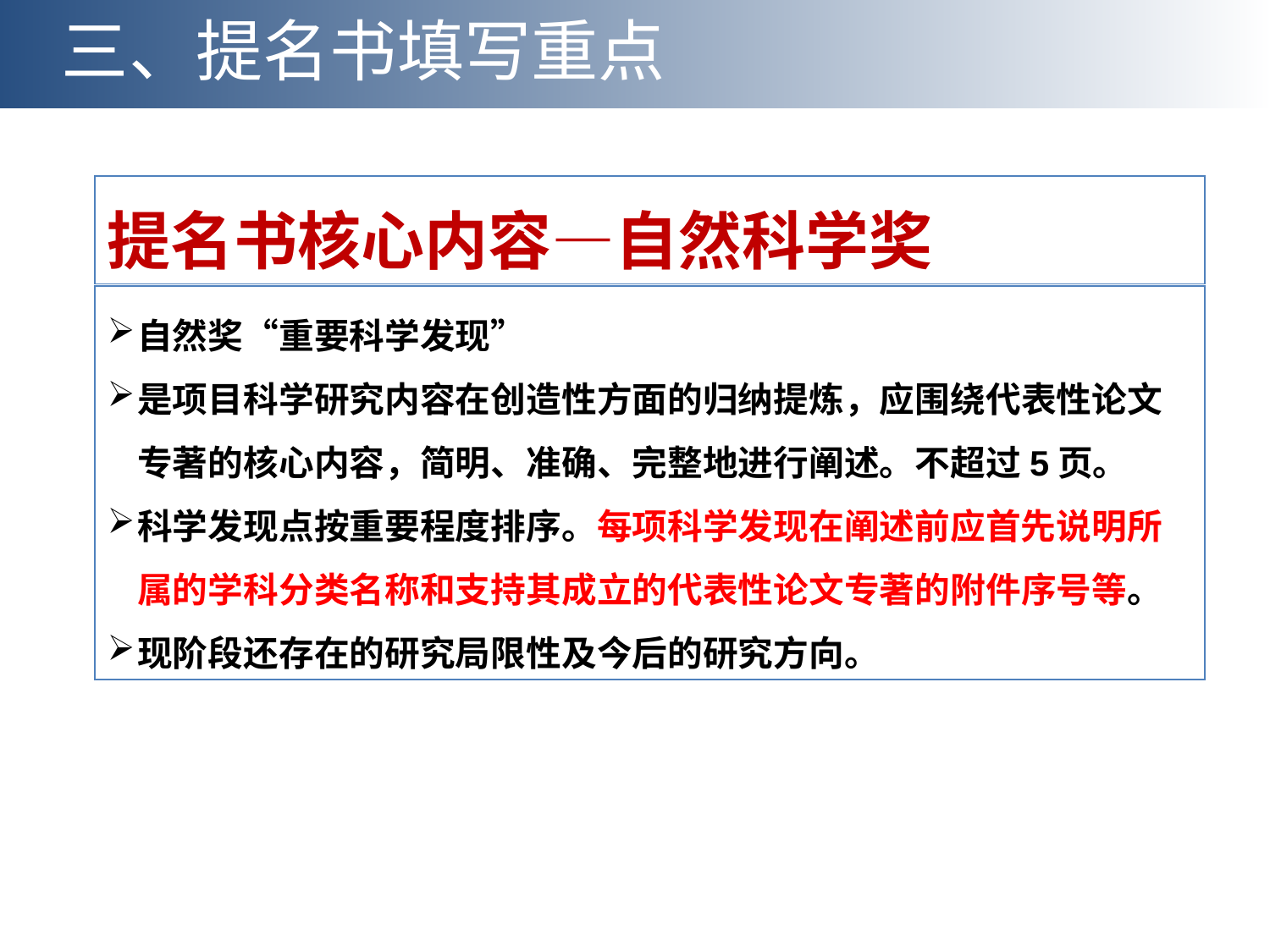

三、提名书填写重点

提名书核心内容—自然科学奖
自然奖“重要科学发现”
是项目科学研究内容在创造性方面的归纳提炼，应围绕代表性论文专著的核心内容，简明、准确、完整地进行阐述。不超过5页。
科学发现点按重要程度排序。每项科学发现在阐述前应首先说明所属的学科分类名称和支持其成立的代表性论文专著的附件序号等。
现阶段还存在的研究局限性及今后的研究方向。